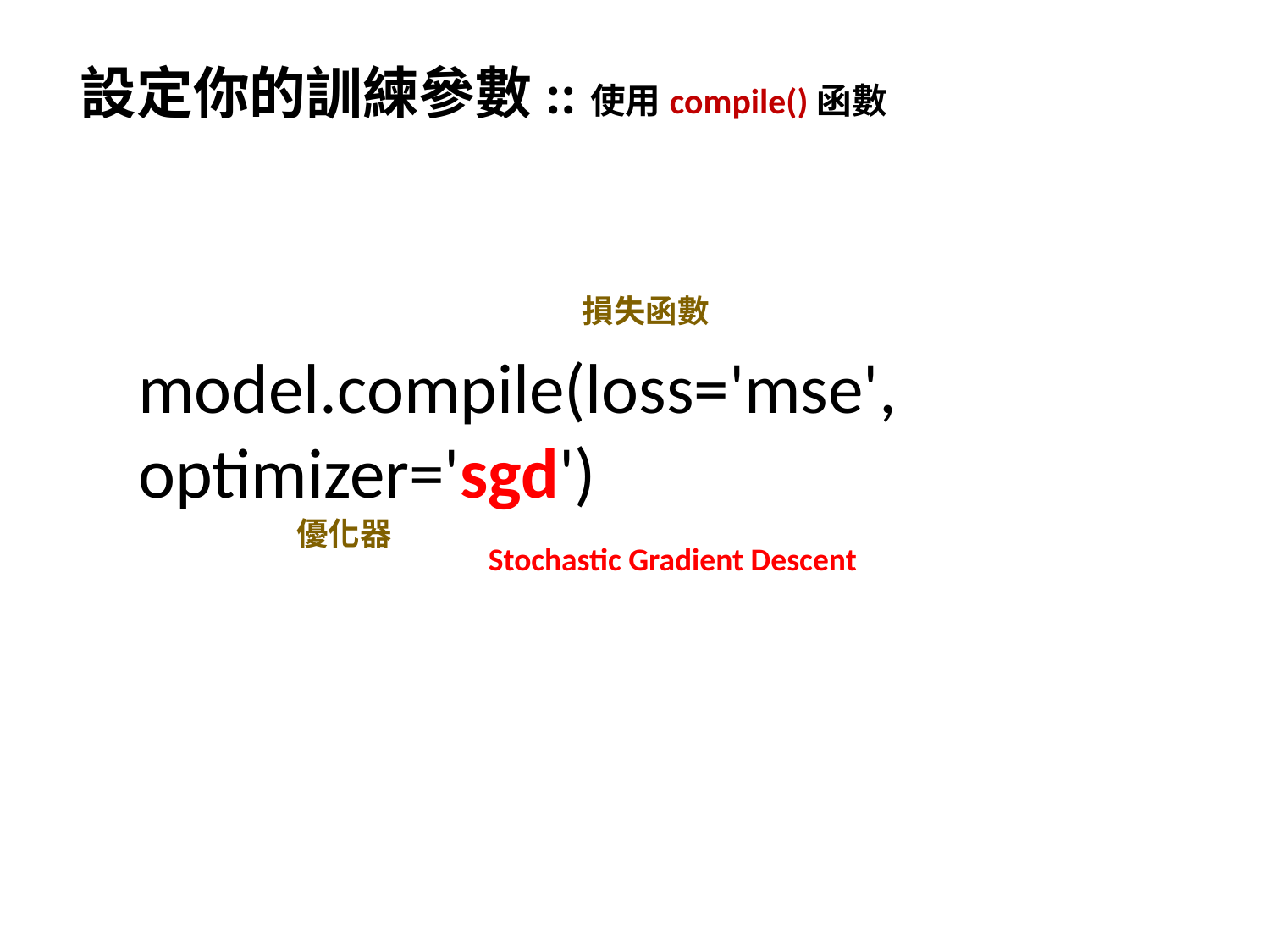

設定你的訓練參數::使用compile()函數
損失函數
model.compile(loss='mse', optimizer='sgd')
優化器
Stochastic Gradient Descent